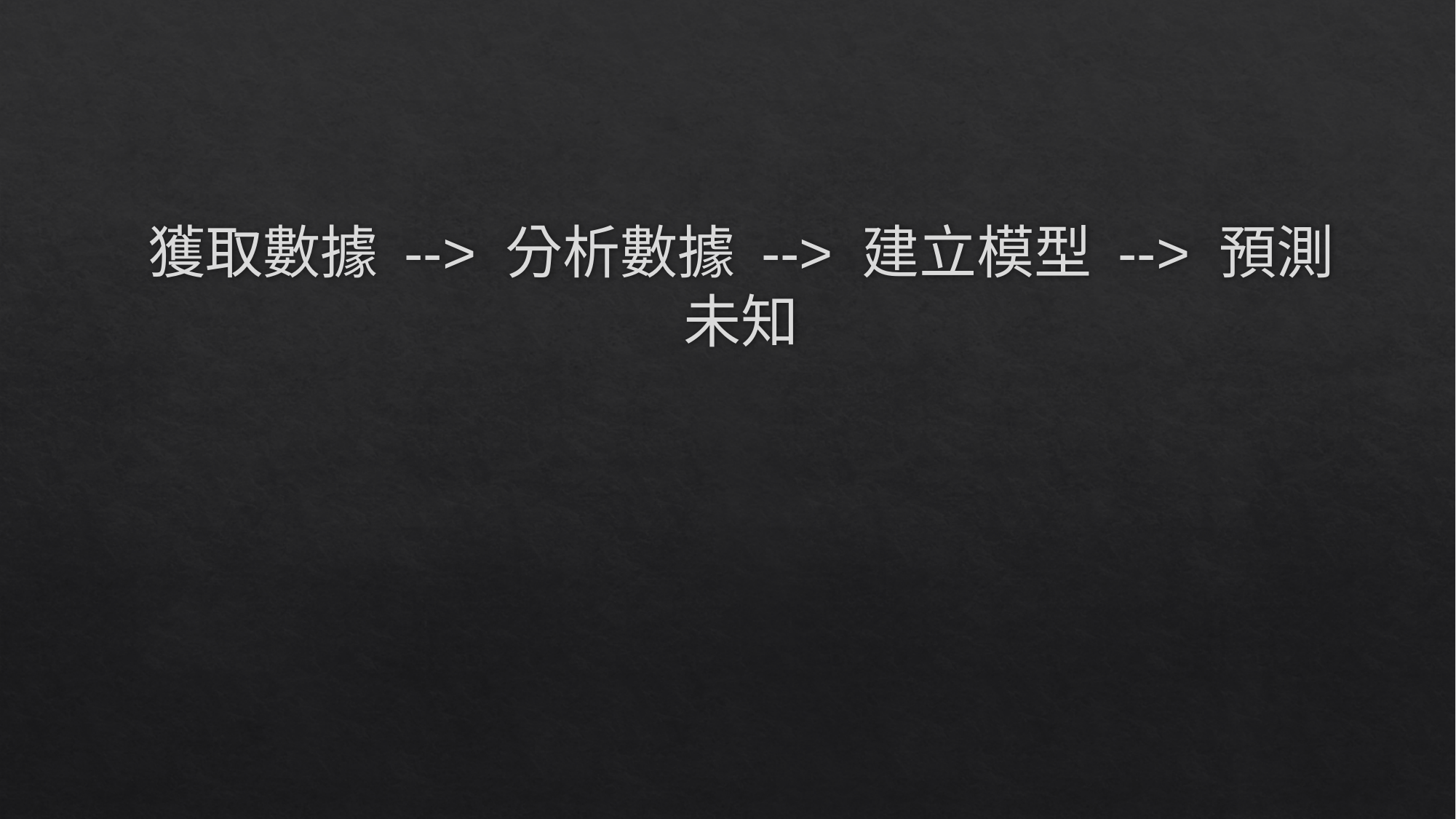

# 獲取數據 --> 分析數據 --> 建立模型 --> 預測未知